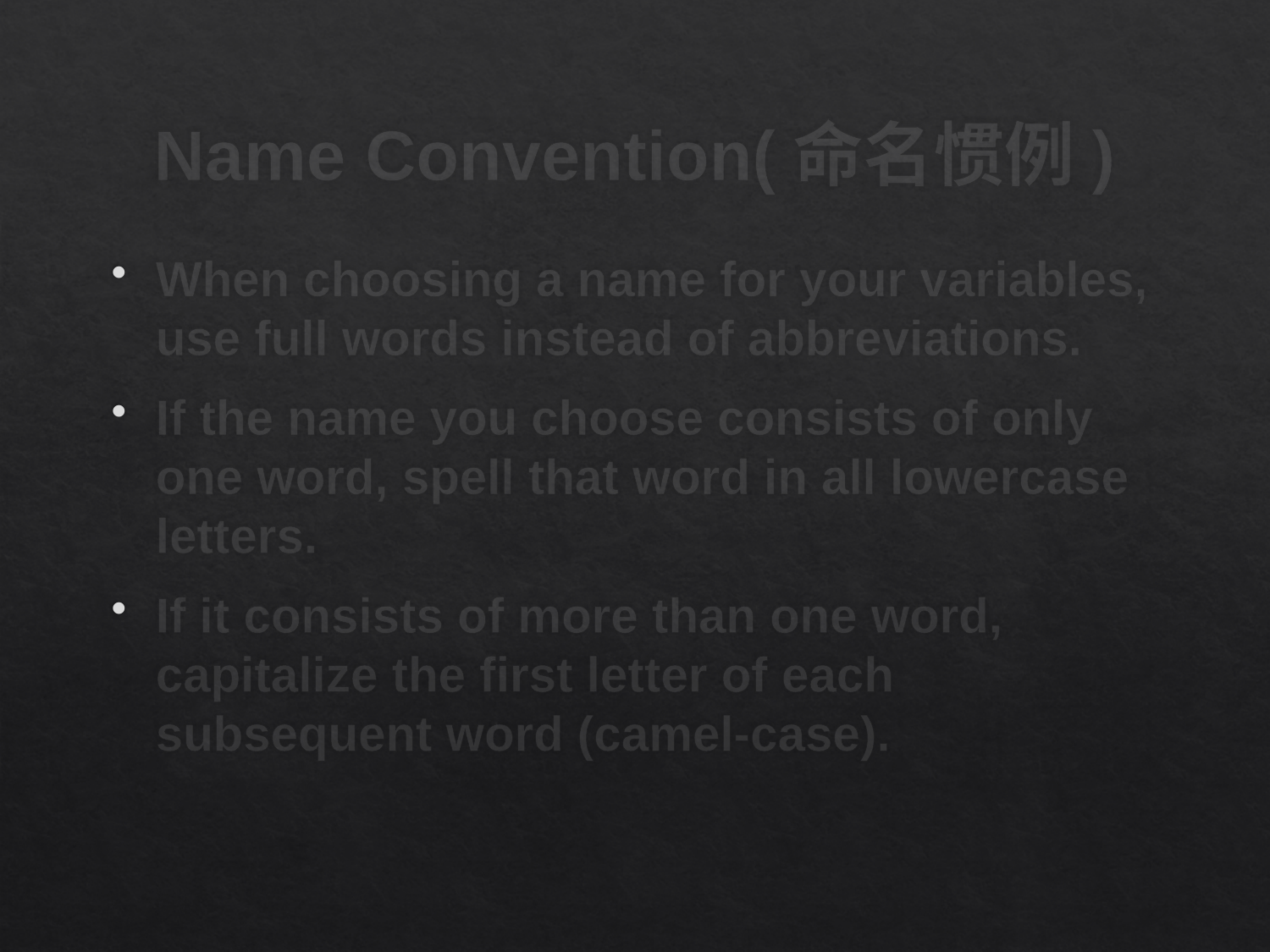

# Name Convention(命名惯例)
When choosing a name for your variables, use full words instead of abbreviations.
If the name you choose consists of only one word, spell that word in all lowercase letters.
If it consists of more than one word, capitalize the first letter of each subsequent word (camel-case).